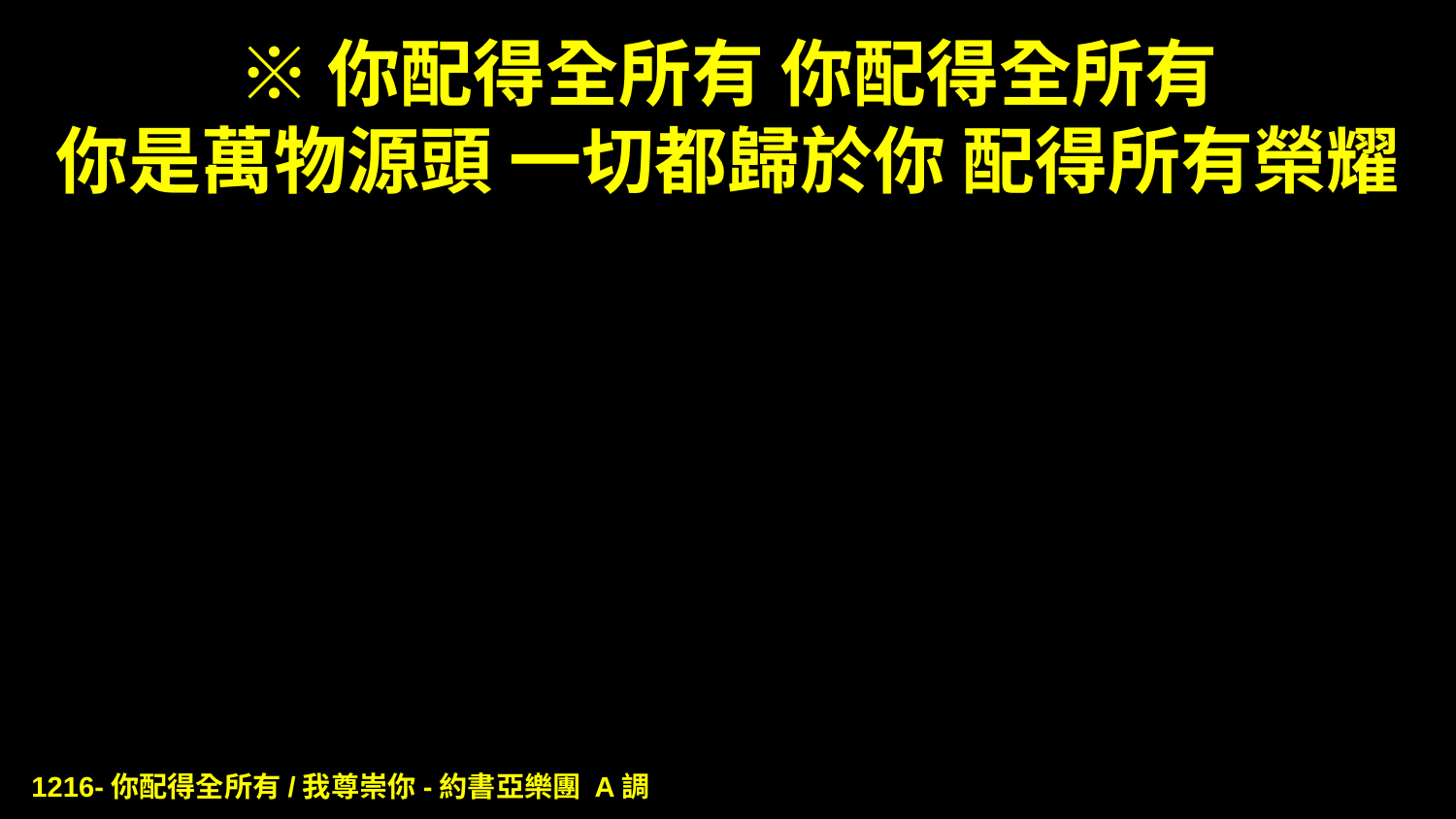

# ※你配得全所有 你配得全所有 你是萬物源頭 一切都歸於你 配得所有榮耀
1216-你配得全所有/我尊崇你-約書亞樂團 A調